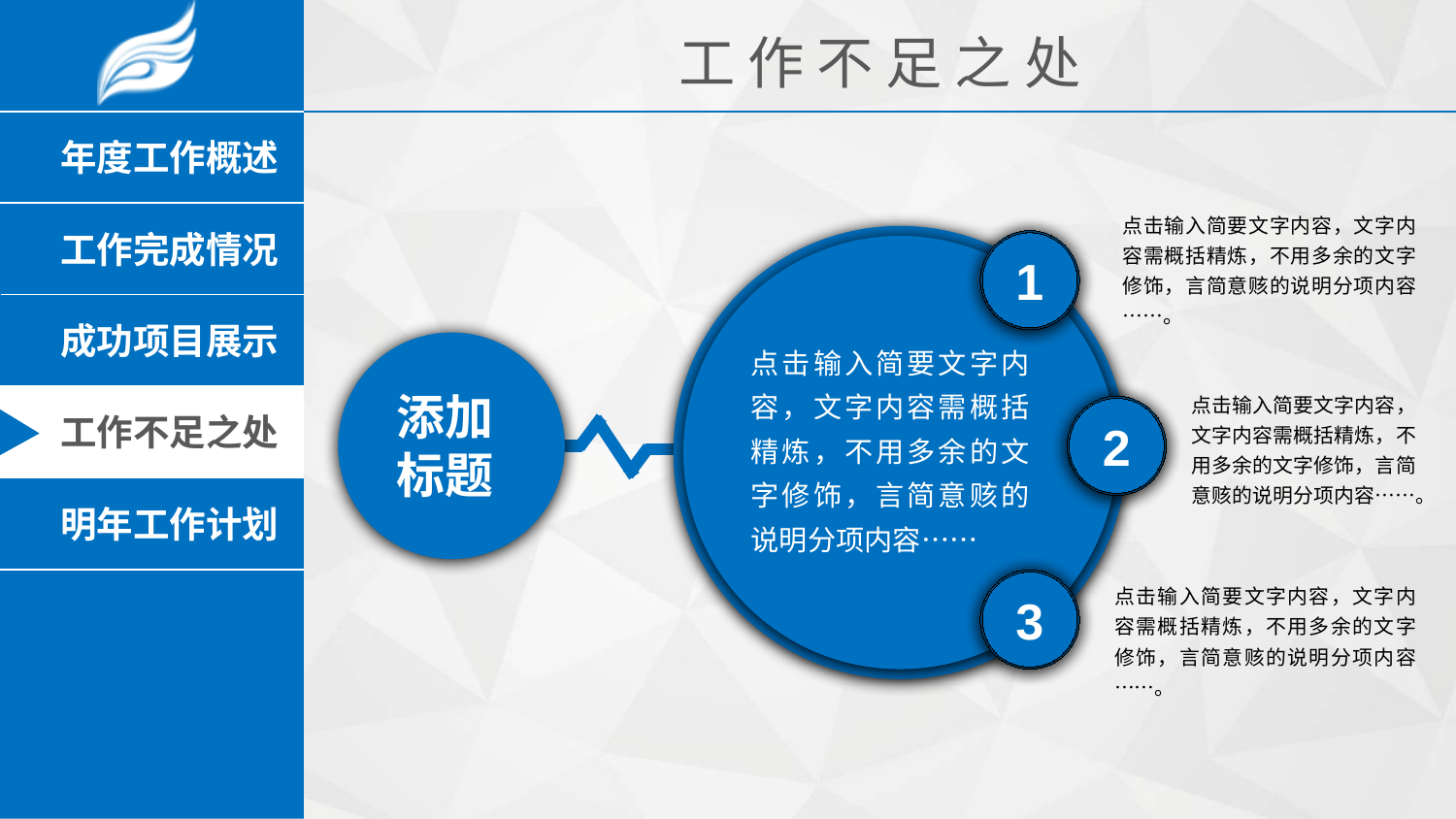

工 作 不 足 之 处
点击输入简要文字内容，文字内容需概括精炼，不用多余的文字修饰，言简意赅的说明分项内容……。

1

点击输入简要文字内容，文字内容需概括精炼，不用多余的文字修饰，言简意赅的说明分项内容……
添加
标题
点击输入简要文字内容，文字内容需概括精炼，不用多余的文字修饰，言简意赅的说明分项内容……。

2

3
点击输入简要文字内容，文字内容需概括精炼，不用多余的文字修饰，言简意赅的说明分项内容……。